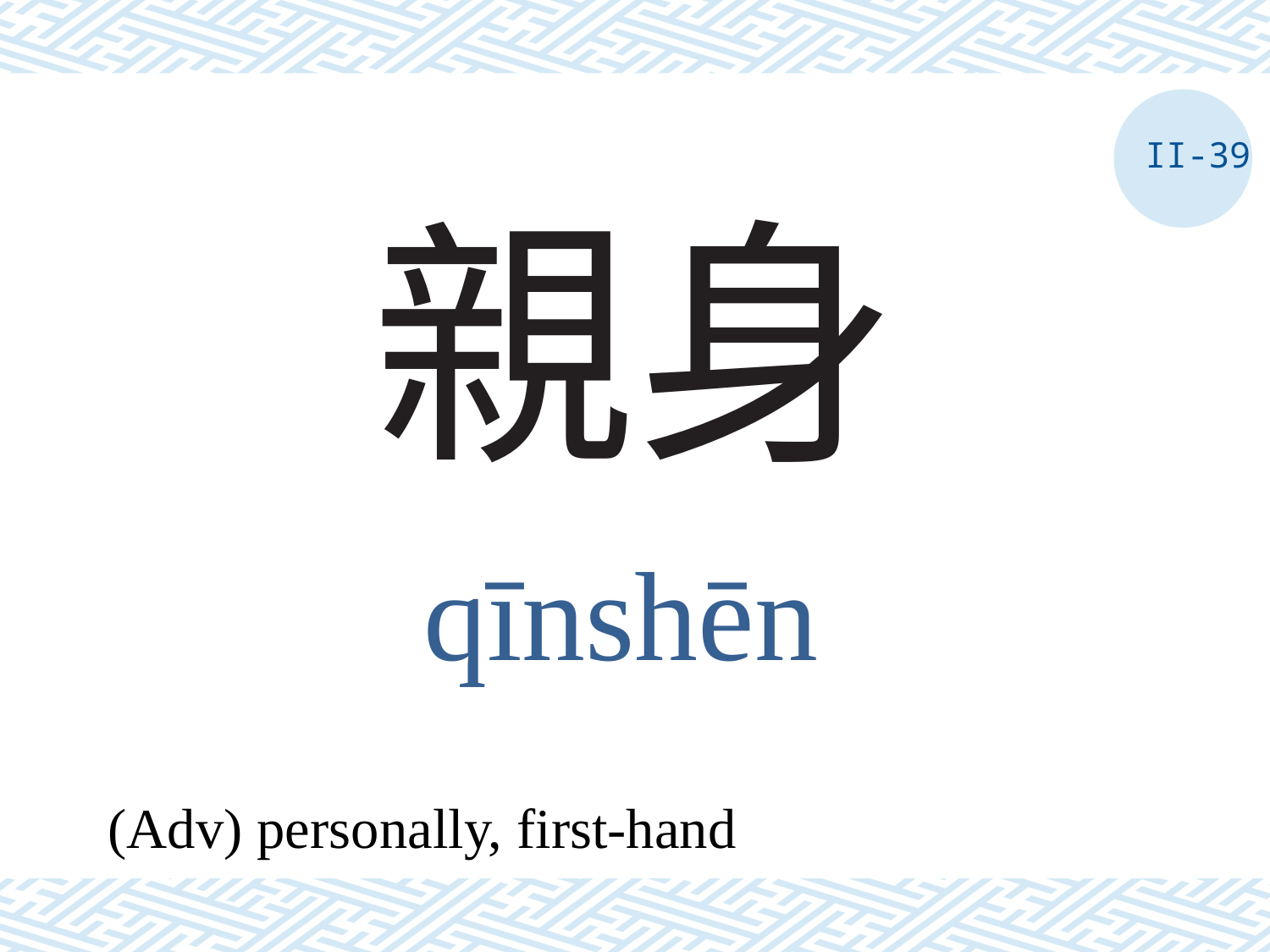

II-39

# 親身
qīnshēn
(Adv) personally, first-hand